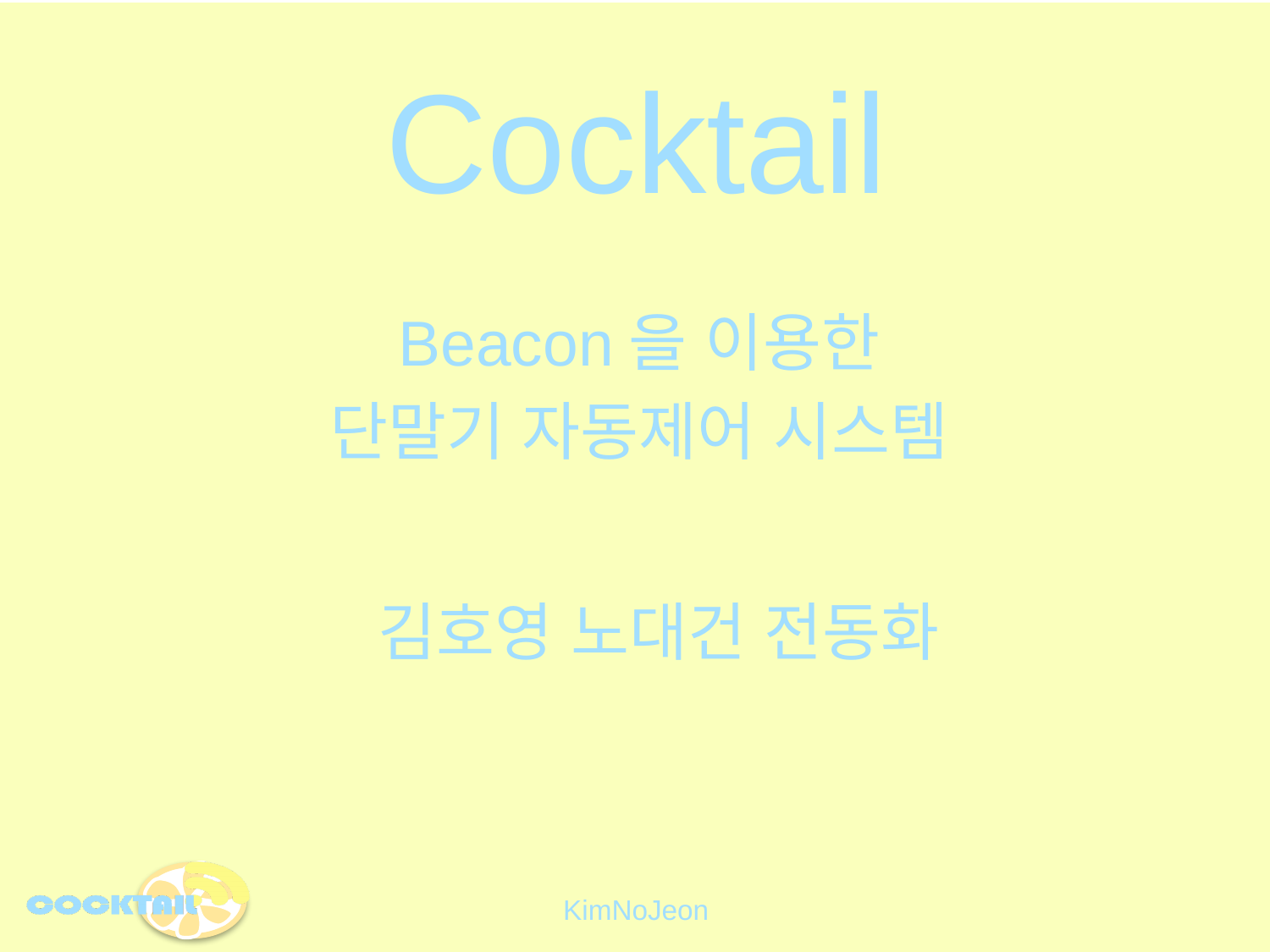

Cocktail
Beacon을 이용한
단말기 자동제어 시스템
김호영 노대건 전동화